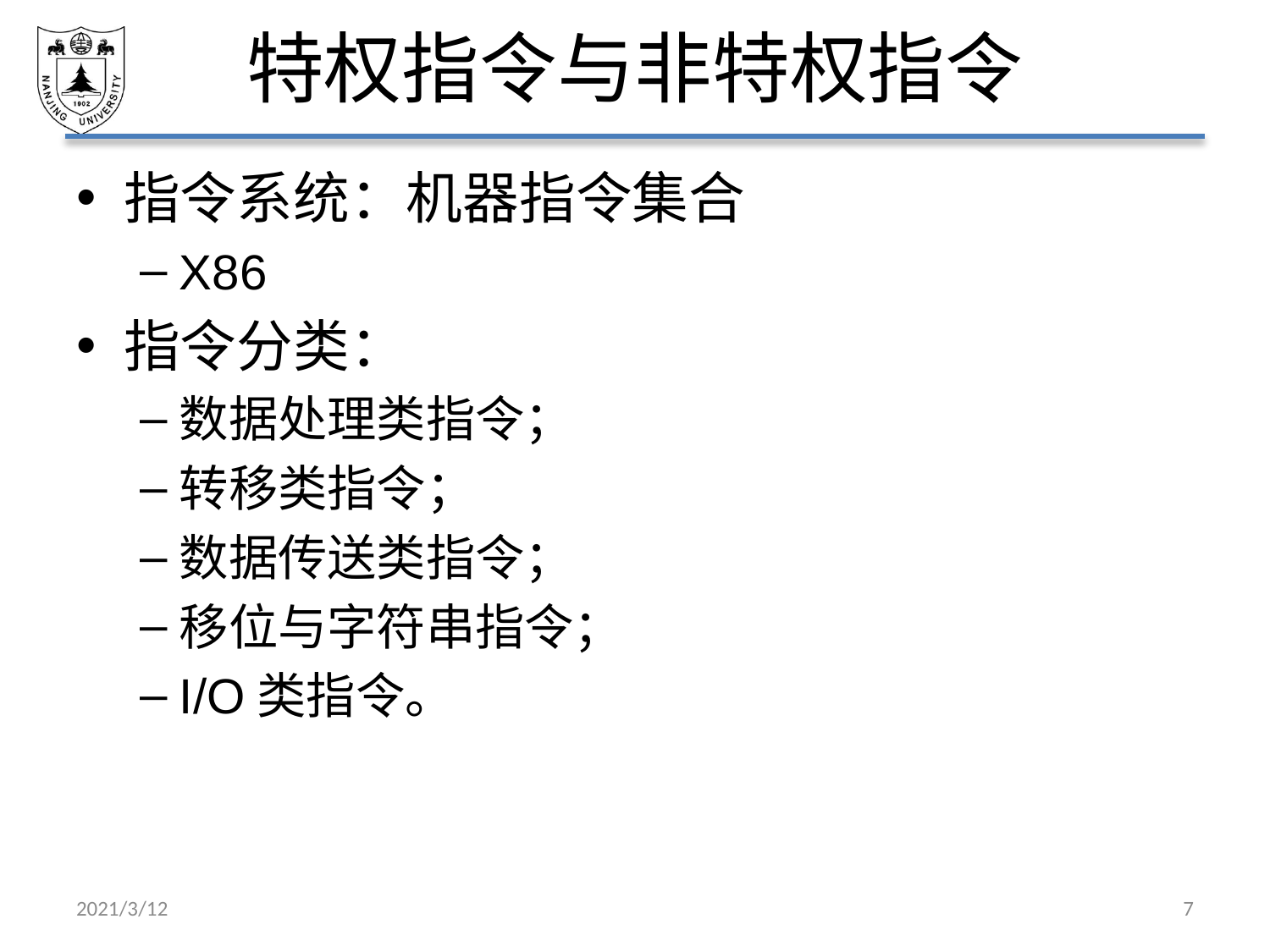

# 特权指令与非特权指令
指令系统：机器指令集合
X86
指令分类：
数据处理类指令；
转移类指令；
数据传送类指令；
移位与字符串指令；
I/O类指令。

2021/3/12
7